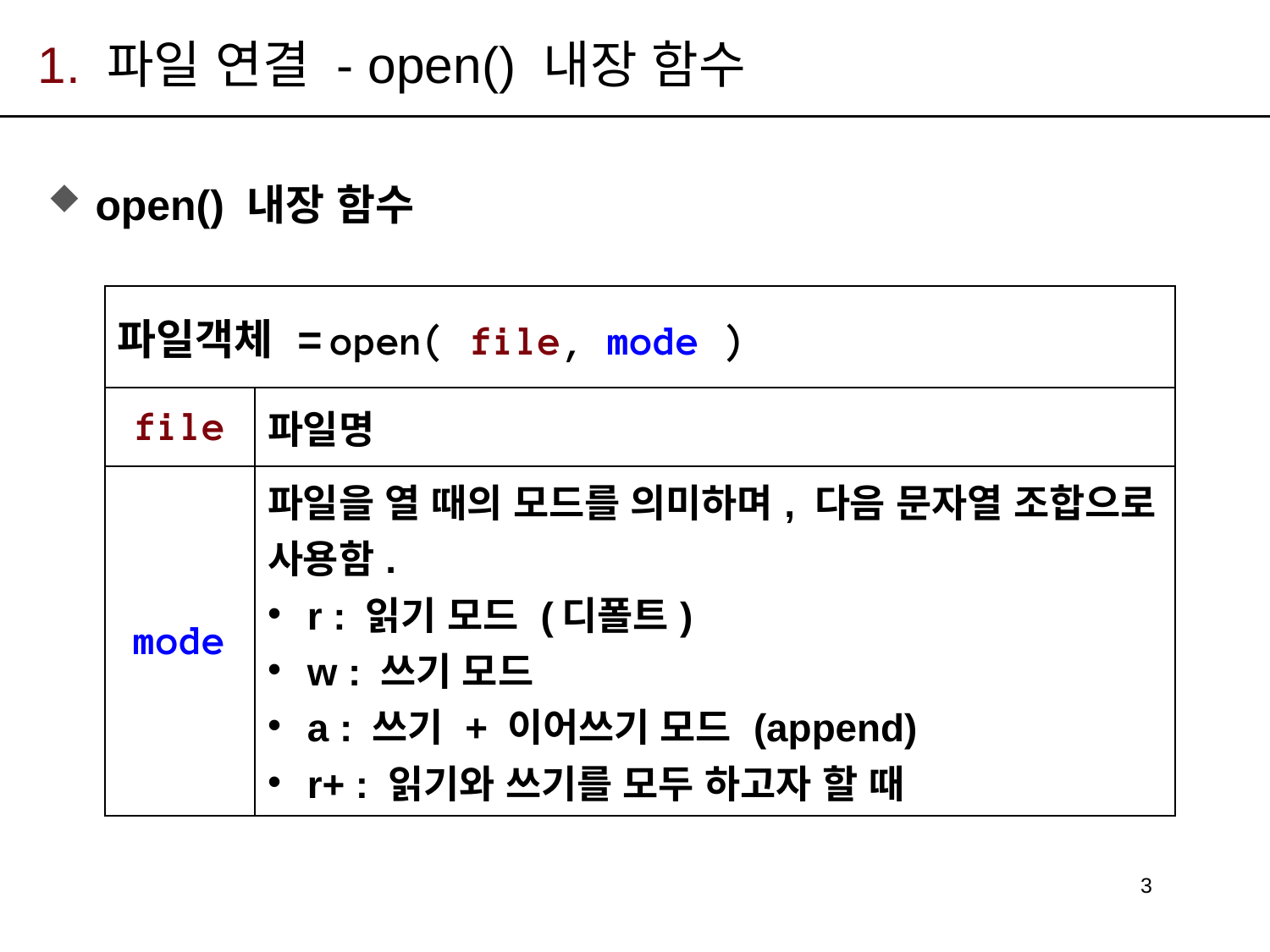

# 1. 파일 연결 - open() 내장 함수
open() 내장 함수
| 파일객체 = open( file, mode ) |  |
| --- | --- |
| file | 파일명 |
| mode | 파일을 열 때의 모드를 의미하며, 다음 문자열 조합으로 사용함. r : 읽기 모드 (디폴트) w : 쓰기 모드 a : 쓰기 + 이어쓰기 모드 (append) r+ : 읽기와 쓰기를 모두 하고자 할 때 |
3